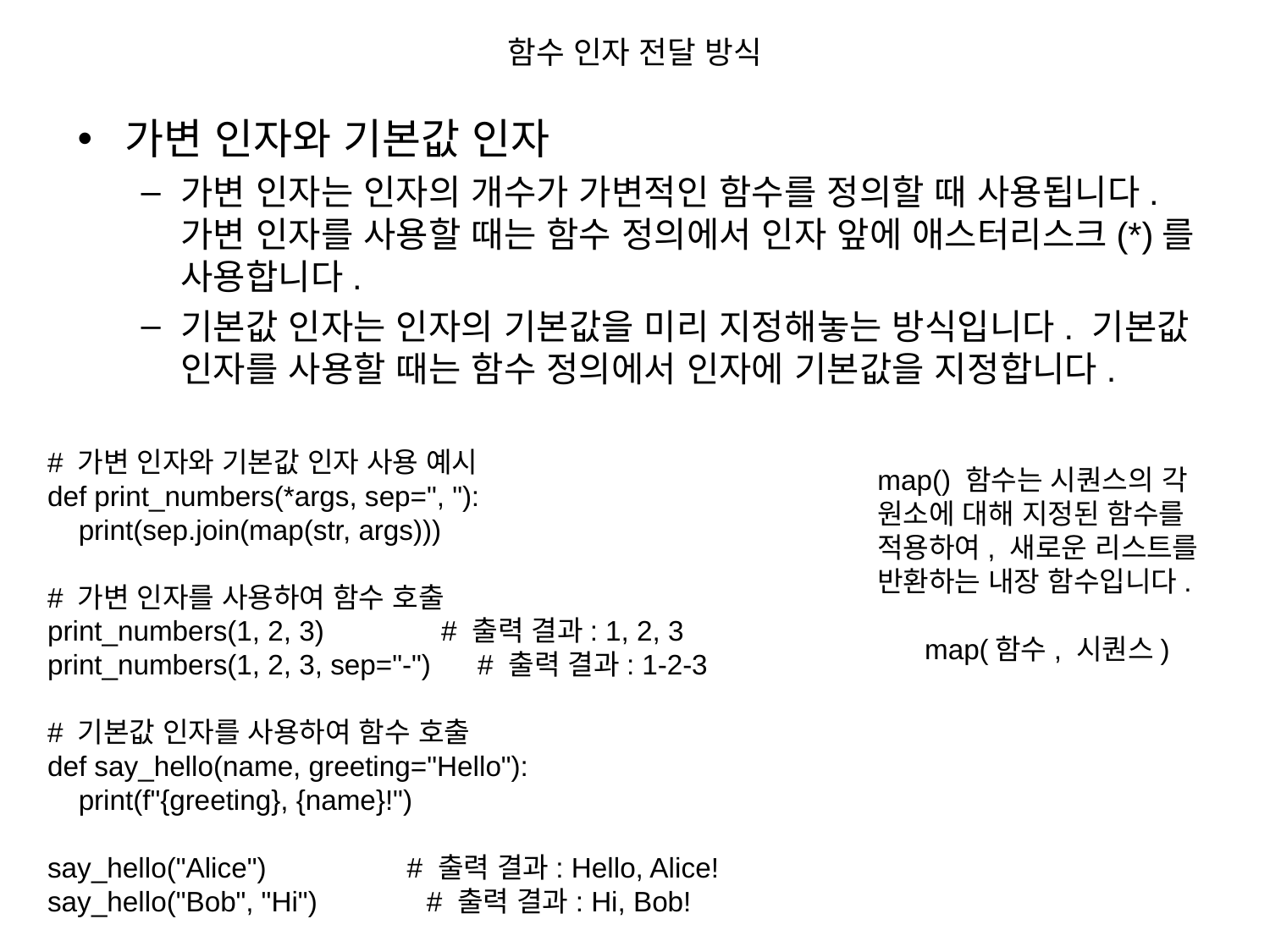

# 함수 인자 전달 방식
가변 인자와 기본값 인자
가변 인자는 인자의 개수가 가변적인 함수를 정의할 때 사용됩니다. 가변 인자를 사용할 때는 함수 정의에서 인자 앞에 애스터리스크(*)를 사용합니다.
기본값 인자는 인자의 기본값을 미리 지정해놓는 방식입니다. 기본값 인자를 사용할 때는 함수 정의에서 인자에 기본값을 지정합니다.
# 가변 인자와 기본값 인자 사용 예시
def print_numbers(*args, sep=", "):
    print(sep.join(map(str, args)))

# 가변 인자를 사용하여 함수 호출
print_numbers(1, 2, 3)               # 출력 결과: 1, 2, 3
print_numbers(1, 2, 3, sep="-")      # 출력 결과: 1-2-3

# 기본값 인자를 사용하여 함수 호출
def say_hello(name, greeting="Hello"):
    print(f"{greeting}, {name}!")

say_hello("Alice")                  # 출력 결과: Hello, Alice!
say_hello("Bob", "Hi")              # 출력 결과: Hi, Bob!
map() 함수는 시퀀스의 각 원소에 대해 지정된 함수를 적용하여, 새로운 리스트를 반환하는 내장 함수입니다.

      map(함수, 시퀀스)